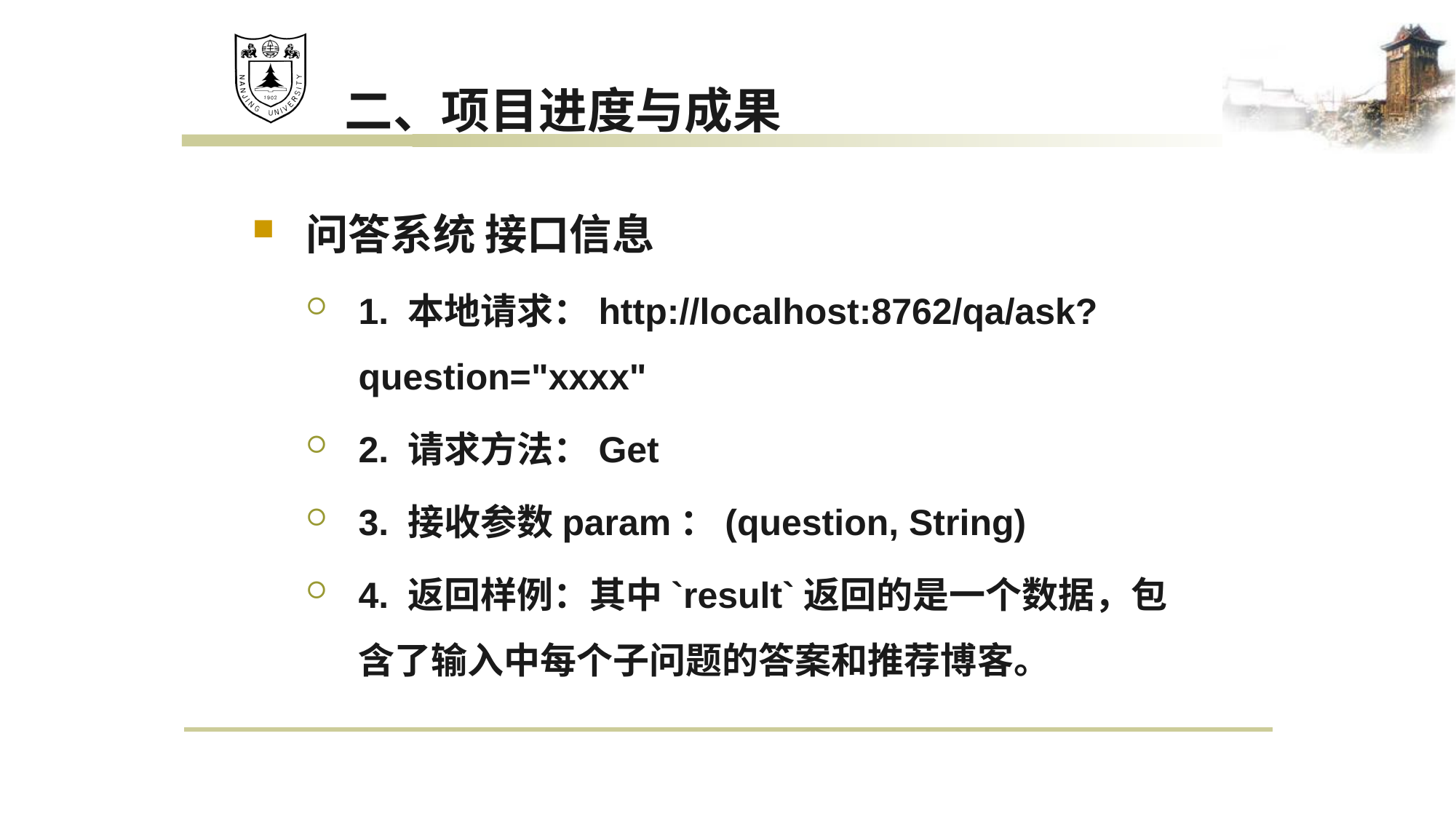

# 二、项目进度与成果
问答系统 接口信息
1. 本地请求：http://localhost:8762/qa/ask?question="xxxx"
2. 请求方法：Get
3. 接收参数param：(question, String)
4. 返回样例：其中`result`返回的是一个数据，包含了输入中每个子问题的答案和推荐博客。

11